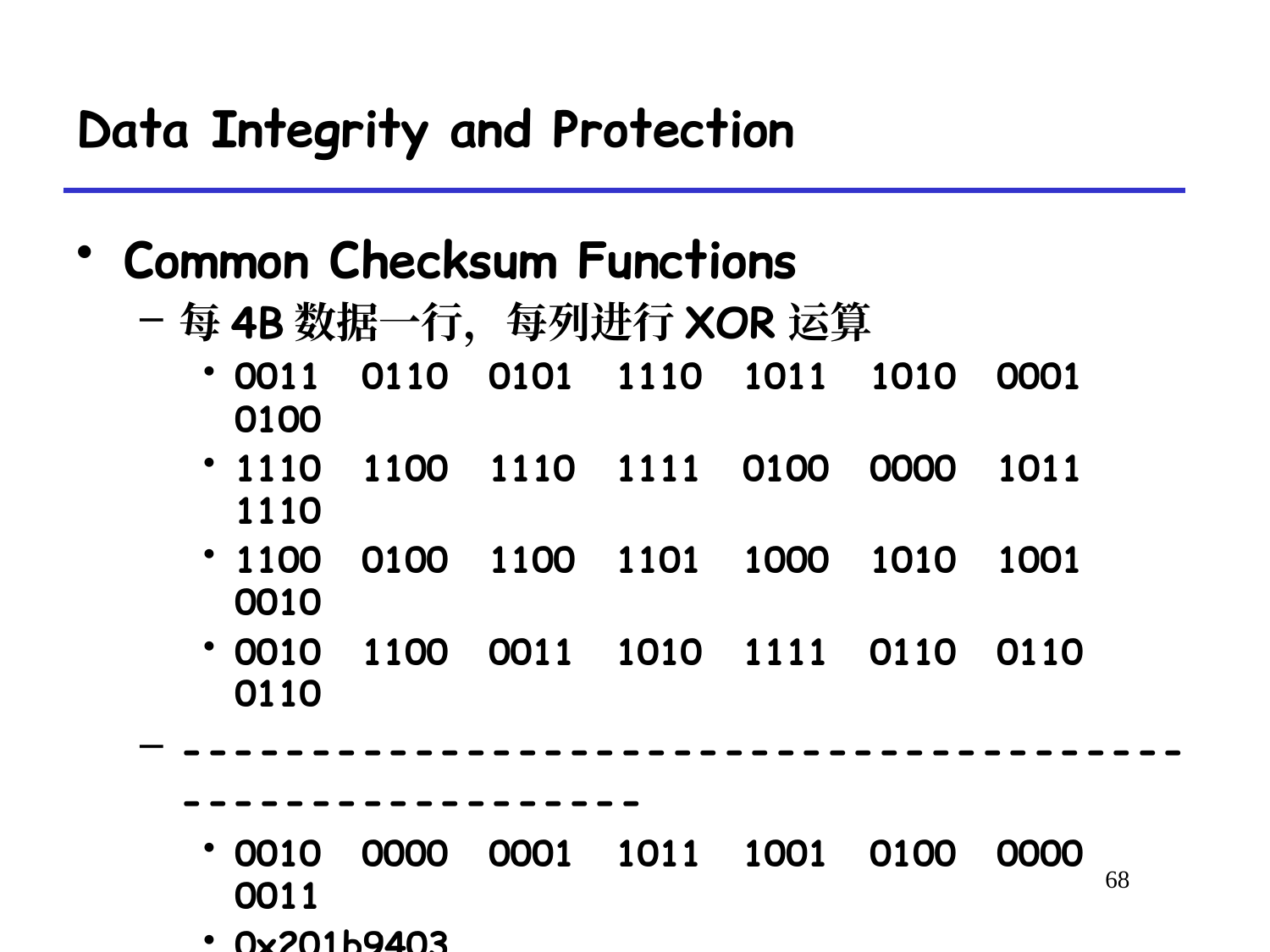

# Data Integrity and Protection
Common Checksum Functions
每4B数据一行，每列进行XOR运算
0011	0110	0101	1110	1011	1010	0001	0100
1110	1100	1110	1111	0100	0000	1011	1110
1100	0100	1100	1101	1000	1010	1001	0010
0010	1100	0011	1010	1111	0110	0110	0110
---------------------------------------------------------
0010	0000	0001	1011	1001	0100	0000	0011
0x201b9403

68